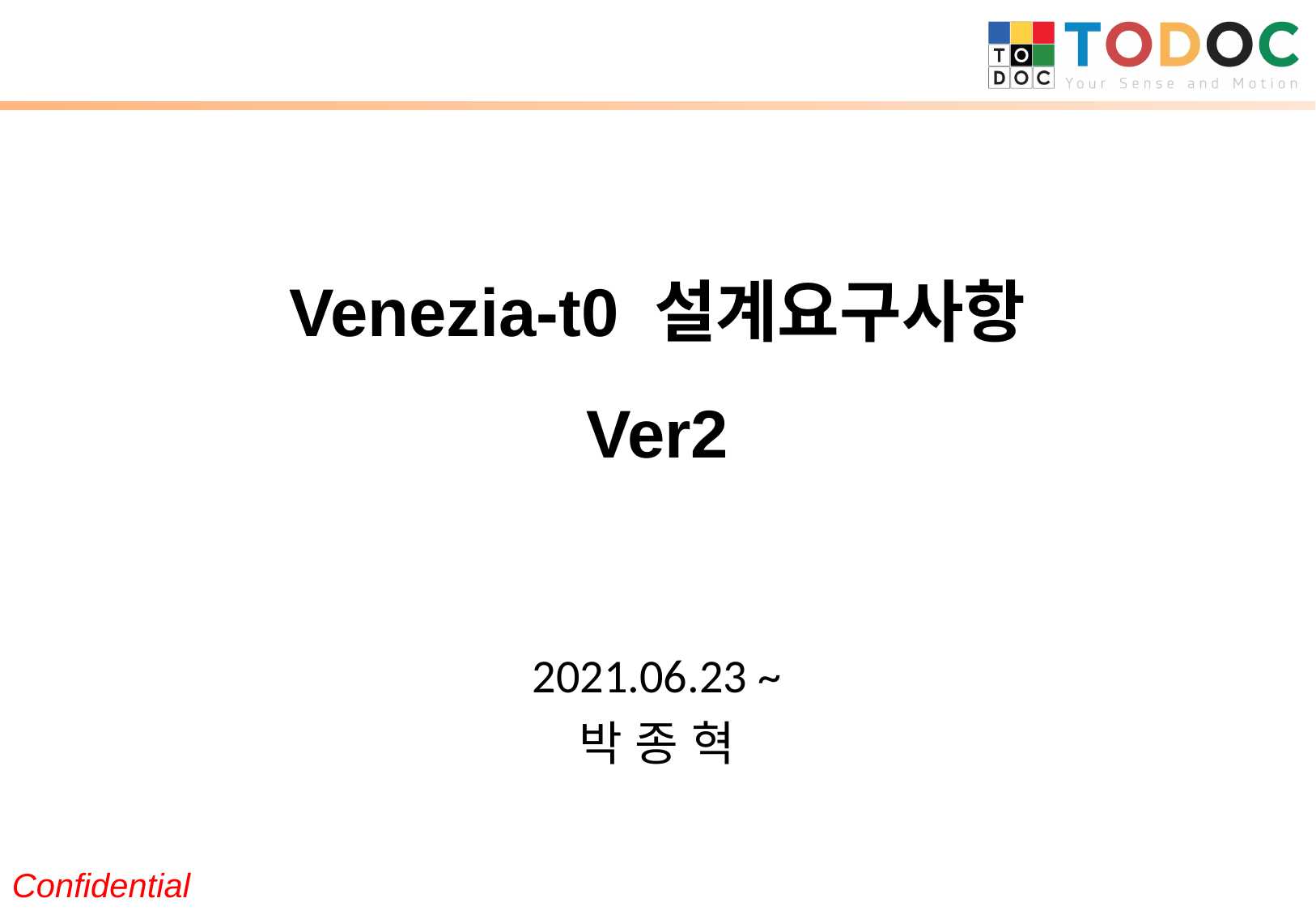

Venezia-t0 설계요구사항
Ver2
2021.06.23 ~
박 종 혁